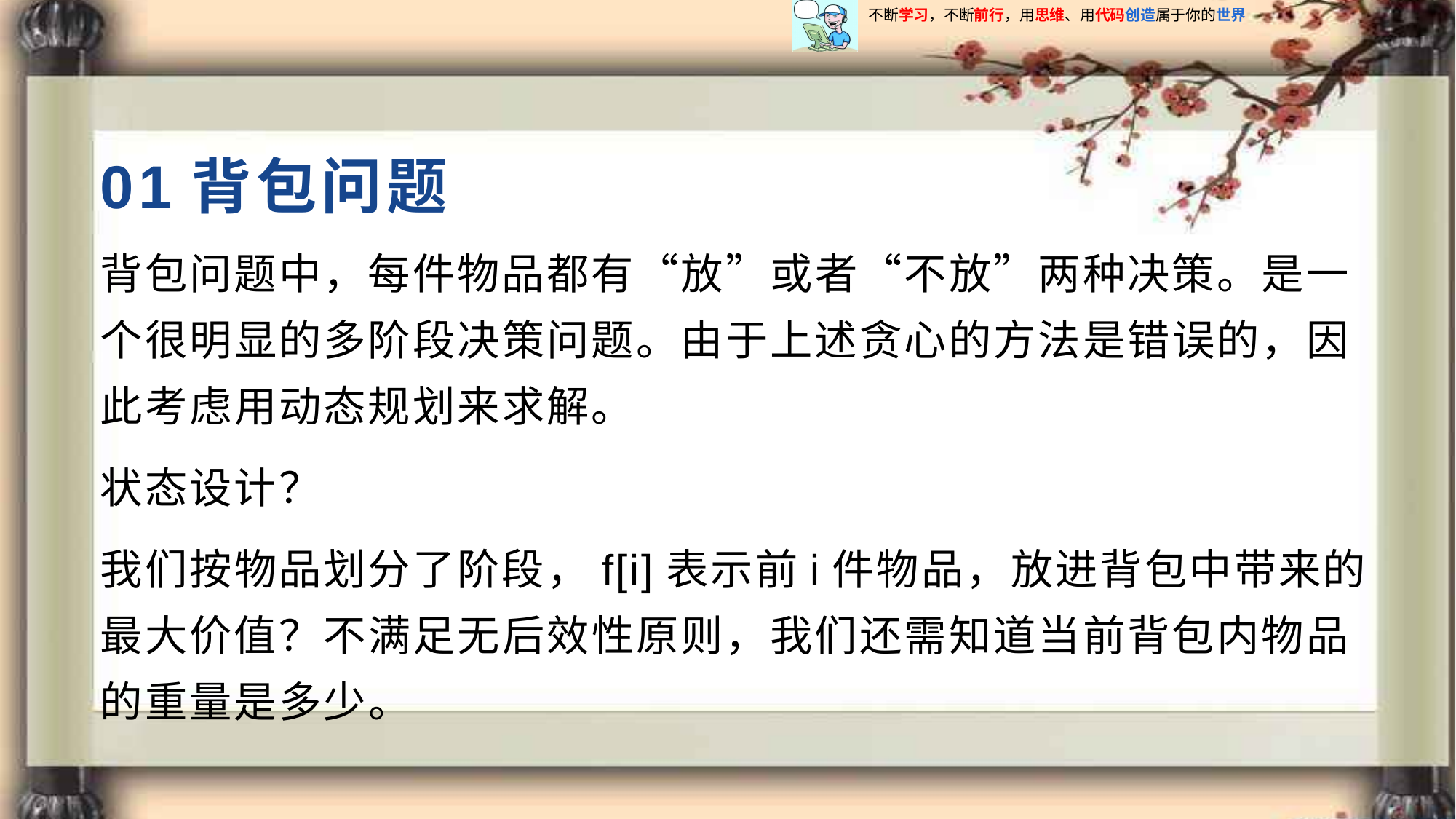

# 01背包问题
背包问题中，每件物品都有“放”或者“不放”两种决策。是一个很明显的多阶段决策问题。由于上述贪心的方法是错误的，因此考虑用动态规划来求解。
状态设计？
我们按物品划分了阶段，f[i]表示前i件物品，放进背包中带来的最大价值？不满足无后效性原则，我们还需知道当前背包内物品的重量是多少。